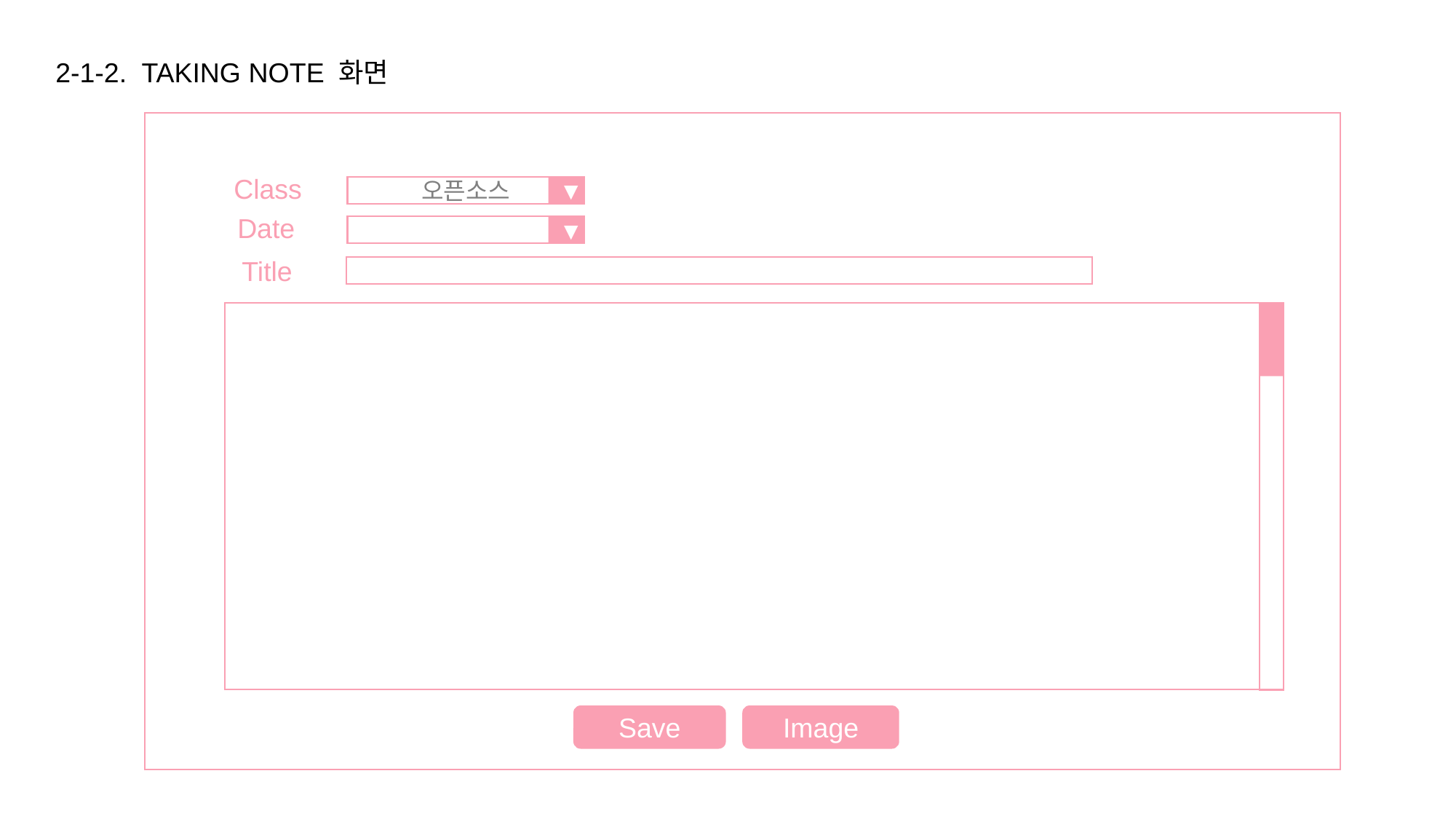

2-1-2.  TAKING NOTE 화면

Class
오픈소스
▼
Date

▼
Title

Save
Image